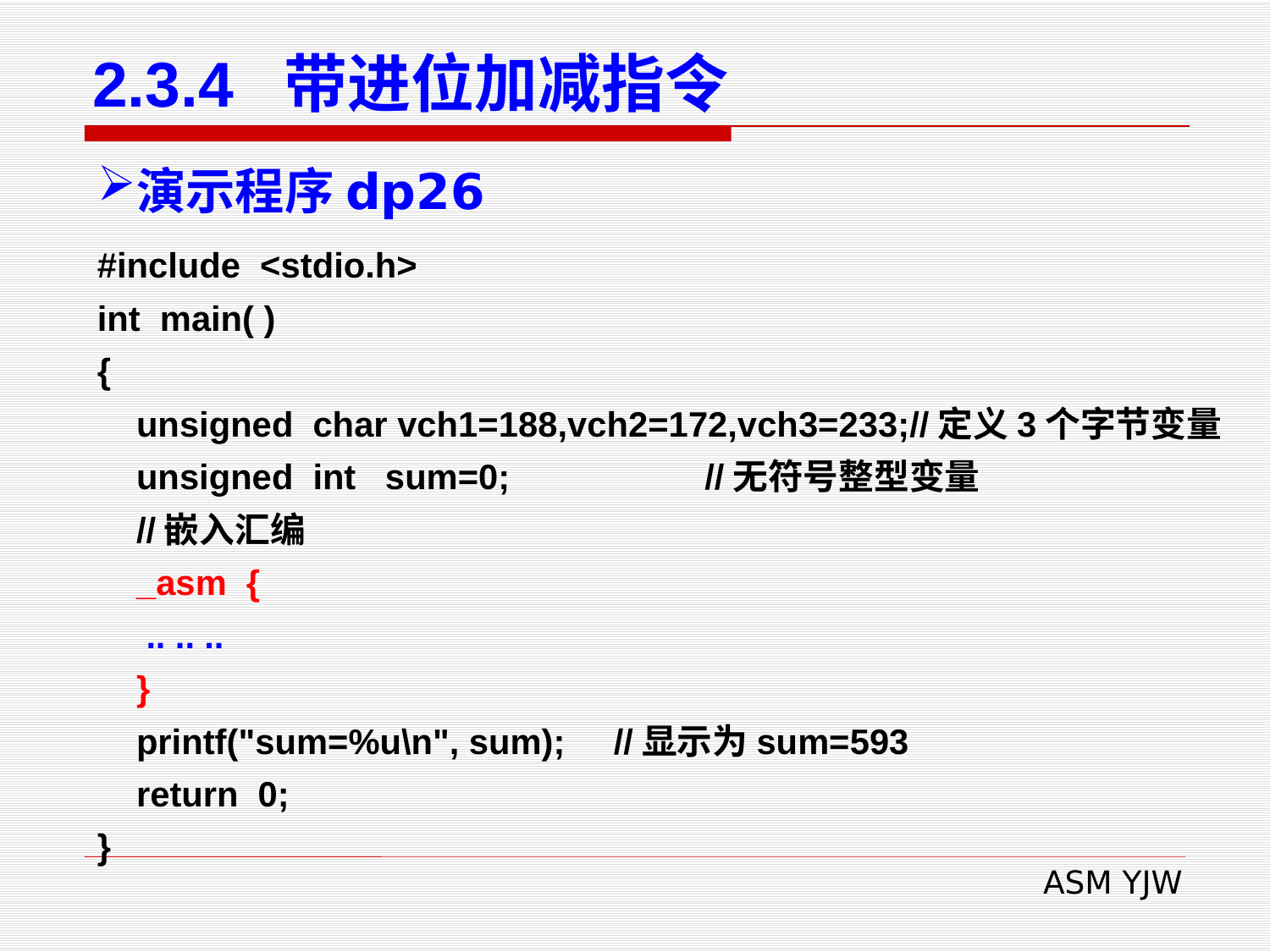

# 2.3.4  带进位加减指令
演示程序dp26
#include  <stdio.h>
int  main( )
{
    unsigned  char vch1=188,vch2=172,vch3=233;//定义3个字节变量
    unsigned  int   sum=0;                    //无符号整型变量
    //嵌入汇编
    _asm  {
     .. .. ..
    }
    printf("sum=%u\n", sum);     //显示为sum=593
    return  0;
}